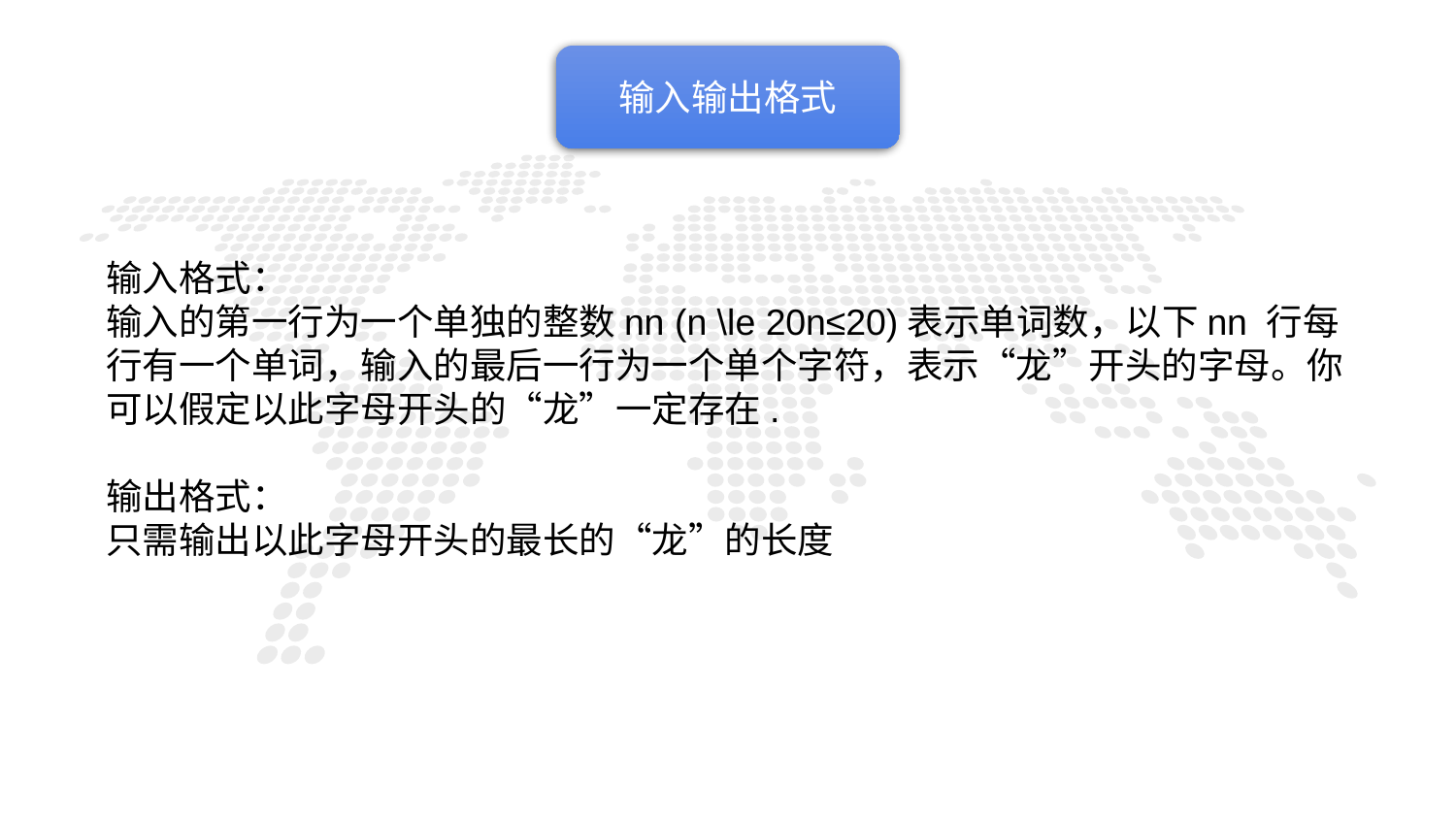

输入输出格式
输入格式：
输入的第一行为一个单独的整数nn (n \le 20n≤20)表示单词数，以下nn 行每行有一个单词，输入的最后一行为一个单个字符，表示“龙”开头的字母。你可以假定以此字母开头的“龙”一定存在.

输出格式：
只需输出以此字母开头的最长的“龙”的长度